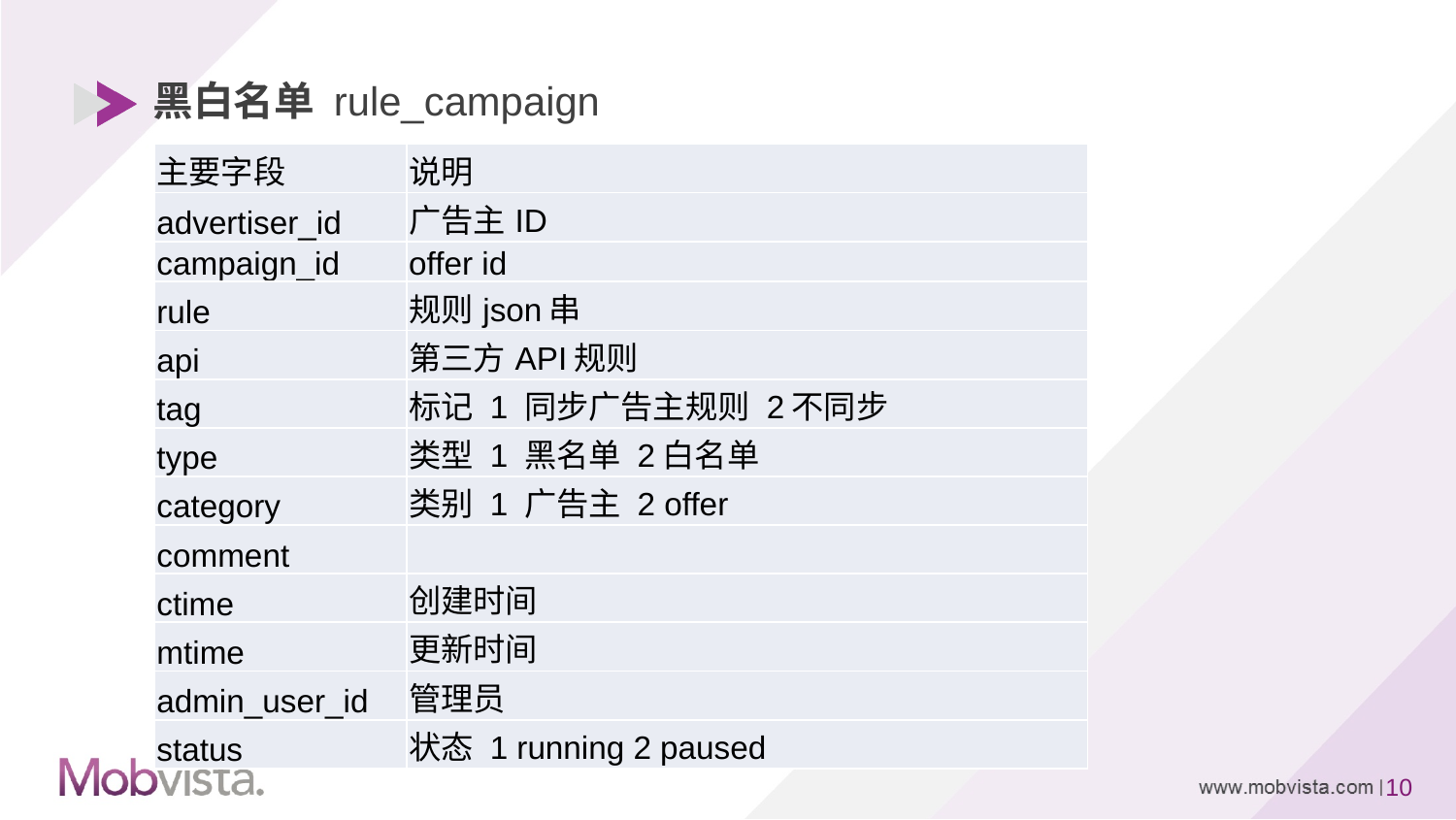

# 黑白名单 rule_campaign
| 主要字段 | 说明 |
| --- | --- |
| advertiser\_id | 广告主ID |
| campaign\_id | offer id |
| rule | 规则json串 |
| api | 第三方API规则 |
| tag | 标记 1 同步广告主规则 2不同步 |
| type | 类型 1 黑名单 2白名单 |
| category | 类别 1 广告主 2 offer |
| comment |  |
| ctime | 创建时间 |
| mtime | 更新时间 |
| admin\_user\_id | 管理员 |
| status | 状态 1 running 2 paused |
10